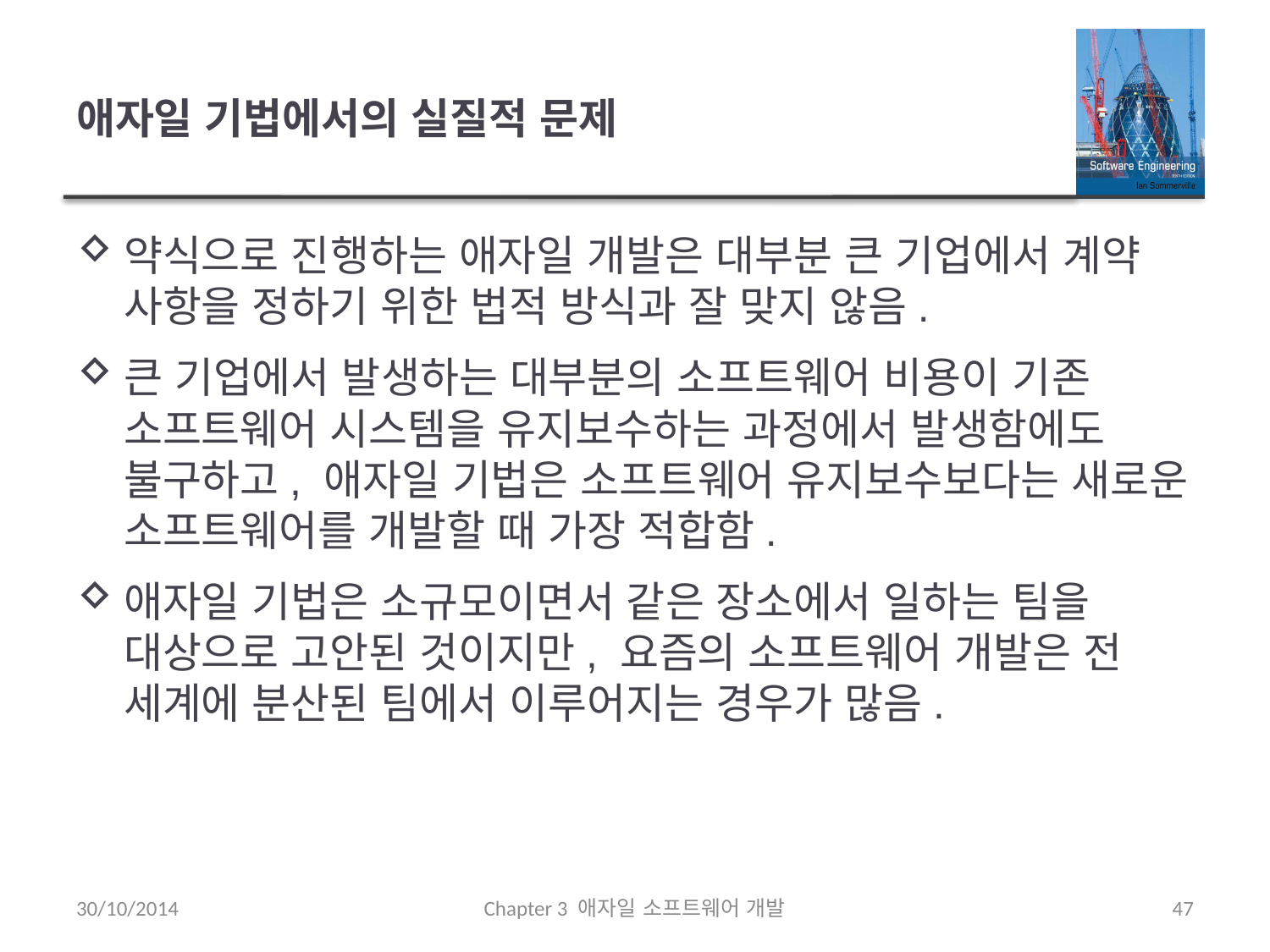

# 애자일 기법에서의 실질적 문제
약식으로 진행하는 애자일 개발은 대부분 큰 기업에서 계약 사항을 정하기 위한 법적 방식과 잘 맞지 않음.
큰 기업에서 발생하는 대부분의 소프트웨어 비용이 기존 소프트웨어 시스템을 유지보수하는 과정에서 발생함에도 불구하고, 애자일 기법은 소프트웨어 유지보수보다는 새로운 소프트웨어를 개발할 때 가장 적합함.
애자일 기법은 소규모이면서 같은 장소에서 일하는 팀을 대상으로 고안된 것이지만, 요즘의 소프트웨어 개발은 전 세계에 분산된 팀에서 이루어지는 경우가 많음.

30/10/2014
Chapter 3 애자일 소프트웨어 개발
47